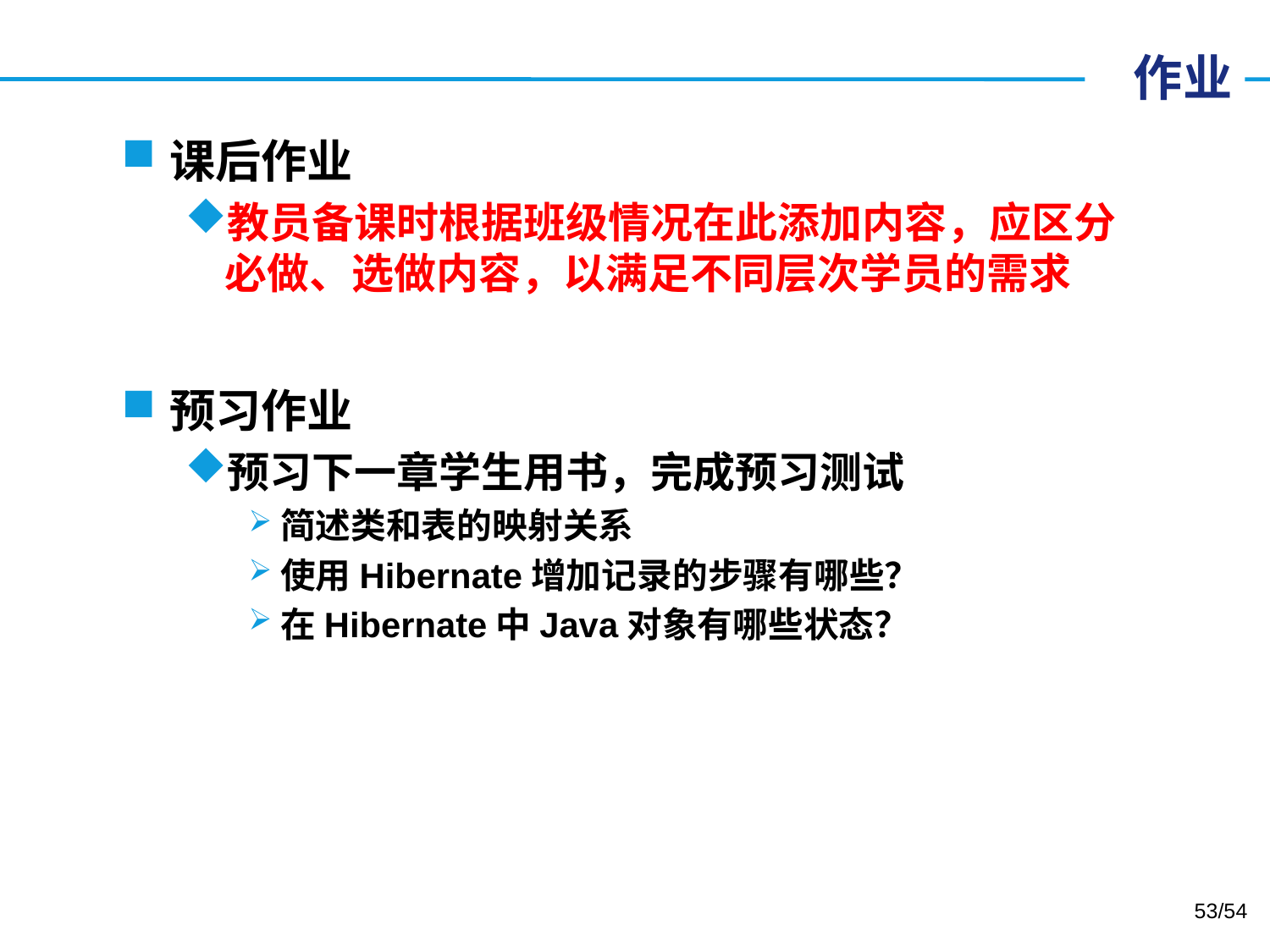

# 作业
课后作业
教员备课时根据班级情况在此添加内容，应区分必做、选做内容，以满足不同层次学员的需求

预习作业
预习下一章学生用书，完成预习测试
简述类和表的映射关系
使用Hibernate增加记录的步骤有哪些？
在Hibernate中Java对象有哪些状态？

53/54